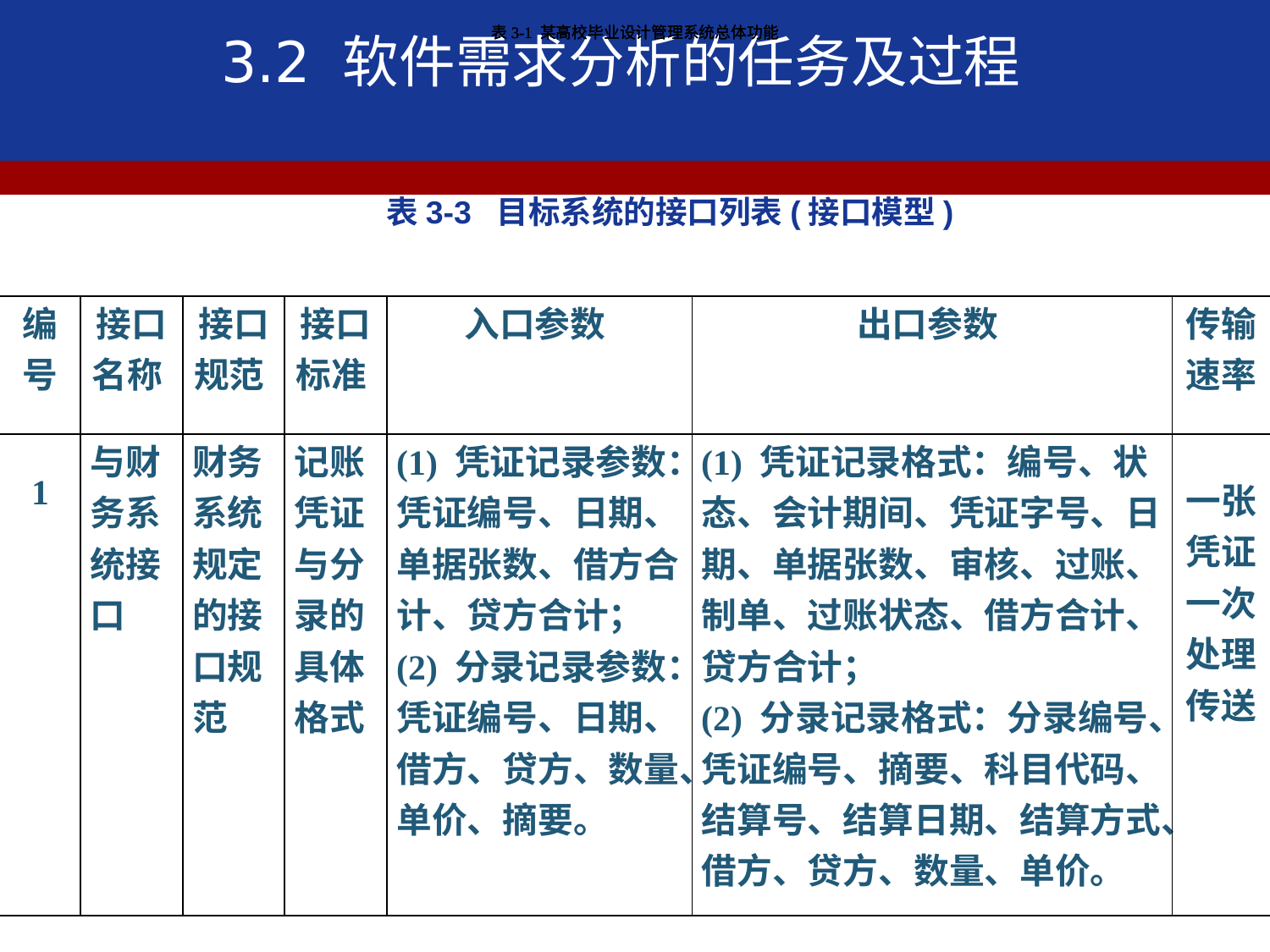

表3-1 某高校毕业设计管理系统总体功能
表3-1 某高校毕业设计管理系统总体功能
表3-1 某高校毕业设计管理系统总体功能
3.2 软件需求分析的任务及过程

表3-3  目标系统的接口列表(接口模型)
| 编号 | 接口名称 | 接口规范 | 接口 标准 | 入口参数 | 出口参数 | 传输速率 |
| --- | --- | --- | --- | --- | --- | --- |
| 1 | 与财务系统接口 | 财务系统规定的接口规范 | 记账凭证与分录的具体格式 | (1) 凭证记录参数：凭证编号、日期、单据张数、借方合计、贷方合计； (2) 分录记录参数：凭证编号、日期、借方、贷方、数量、单价、摘要。 | (1) 凭证记录格式：编号、状态、会计期间、凭证字号、日期、单据张数、审核、过账、制单、过账状态、借方合计、贷方合计； (2) 分录记录格式：分录编号、凭证编号、摘要、科目代码、结算号、结算日期、结算方式、借方、贷方、数量、单价。 | 一张凭证一次处理传送 |